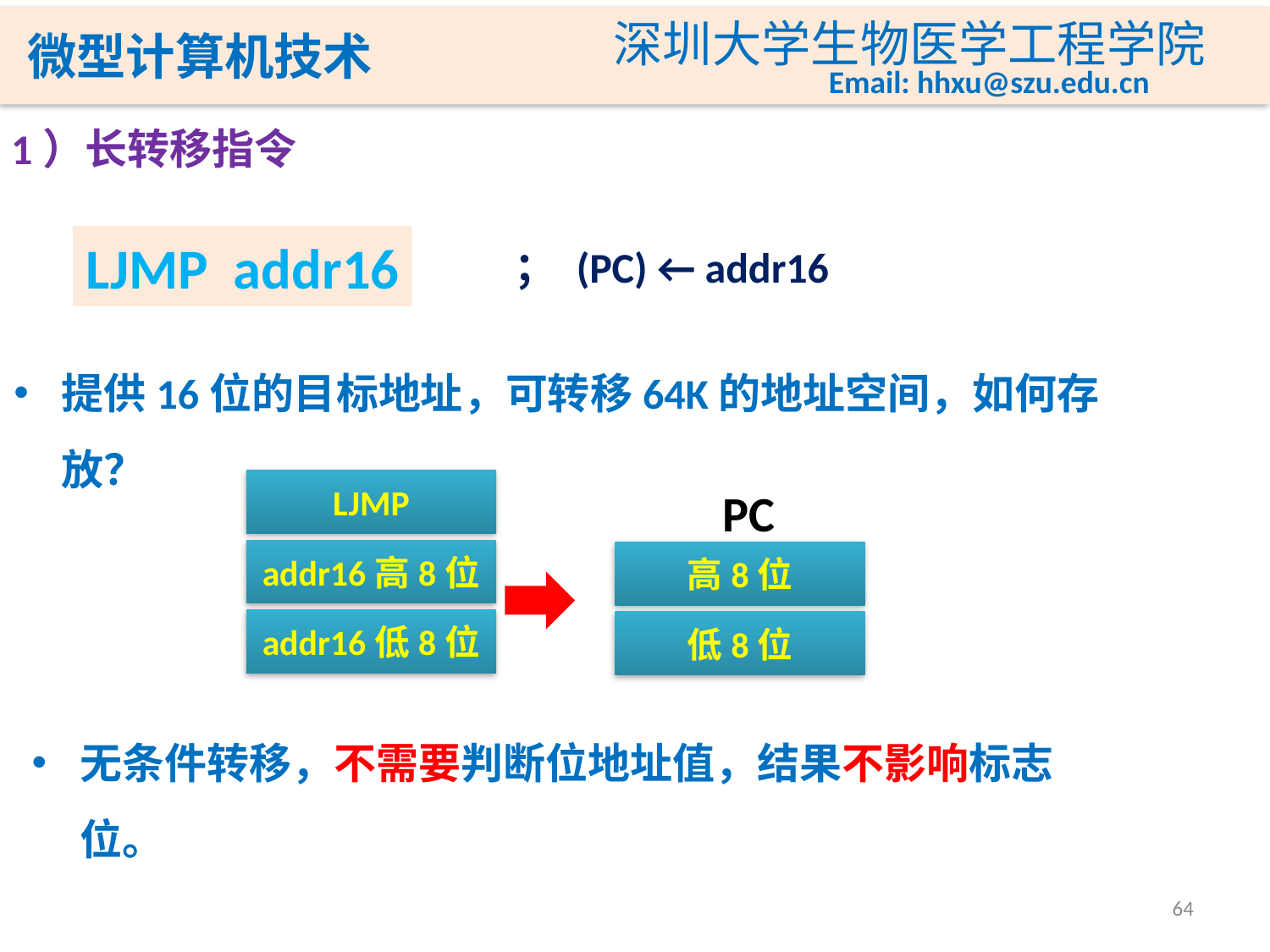

1）长转移指令
LJMP  addr16
； (PC) ← addr16
提供16位的目标地址，可转移64K的地址空间，如何存放？
LJMP
PC
addr16高8位
高8位

addr16低8位
低8位
无条件转移，不需要判断位地址值，结果不影响标志位。
64